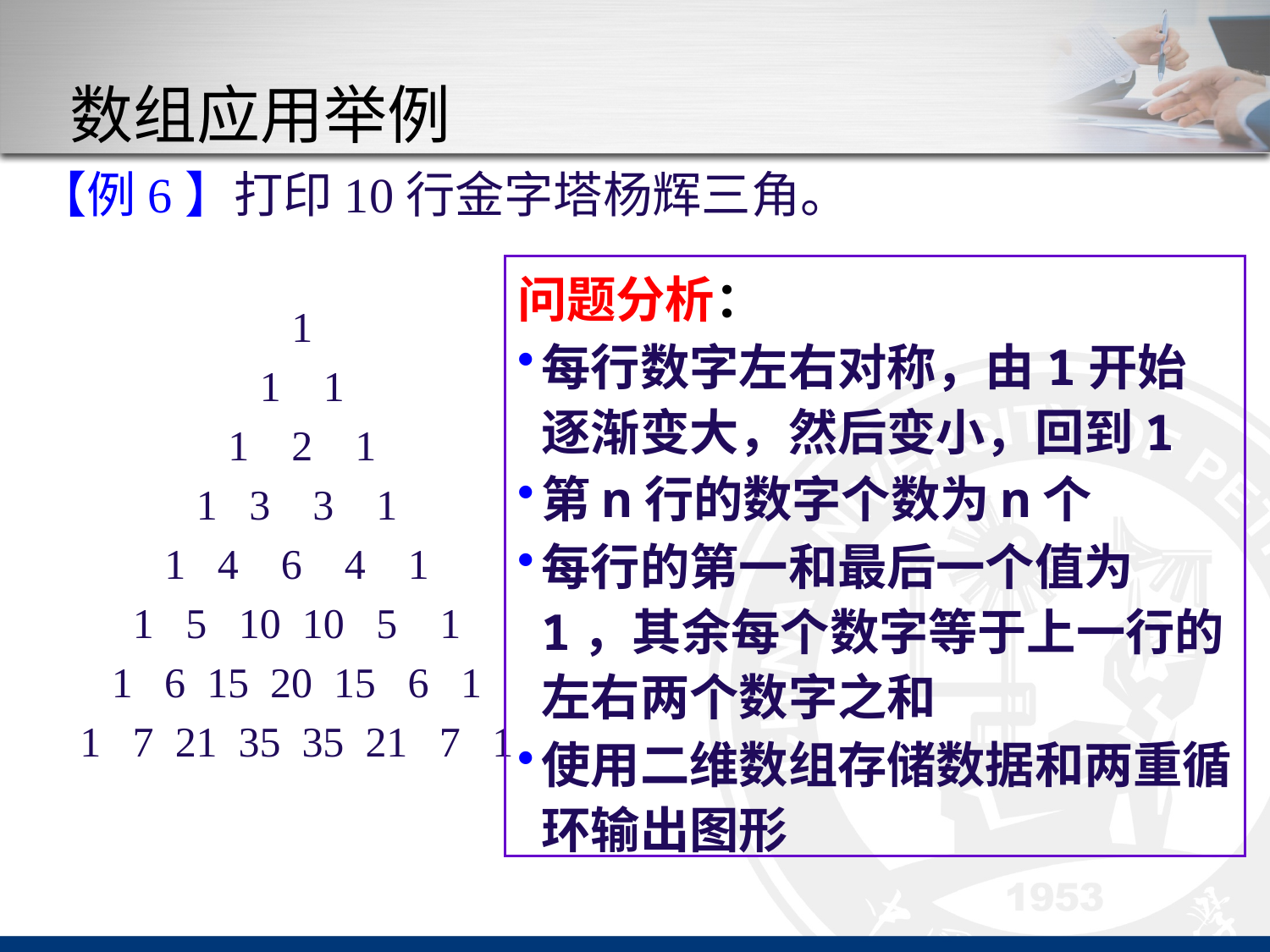

# 数组应用举例
【例6】打印10行金字塔杨辉三角。

                        1
                     1    1
                  1    2    1
               1   3    3    1
            1   4    6    4    1
         1   5   10  10   5    1
       1   6  15  20  15   6   1
    1   7  21  35  35  21   7   1
问题分析：
每行数字左右对称，由1开始逐渐变大，然后变小，回到1
第n行的数字个数为n个
每行的第一和最后一个值为1，其余每个数字等于上一行的左右两个数字之和
使用二维数组存储数据和两重循环输出图形